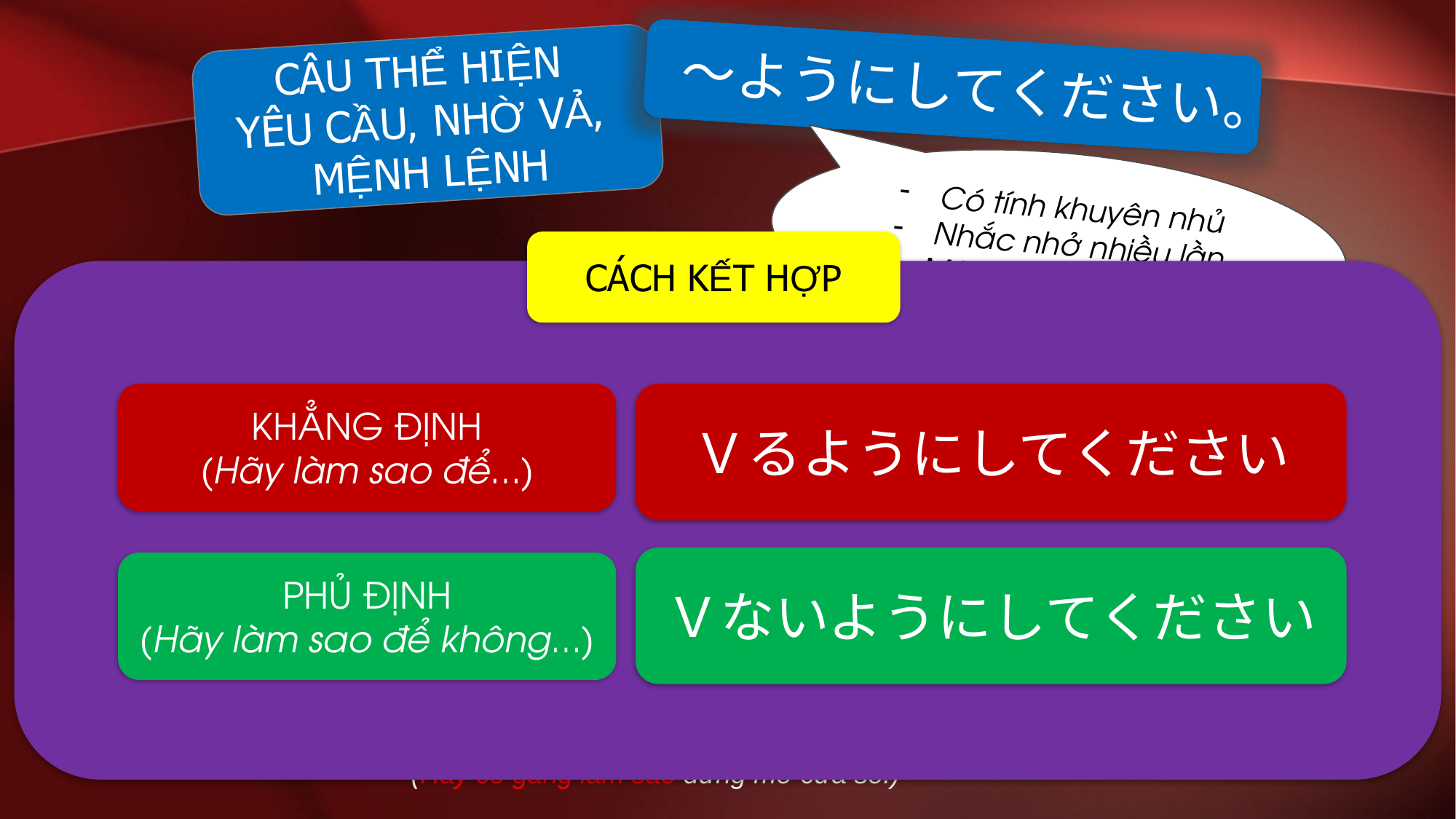

～ようにしてください。
CÂU THỂ HIỆN
YÊU CẦU, NHỜ VẢ,
MỆNH LỆNH
Có tính khuyên nhủ
Nhắc nhở nhiều lần
- Mệnh lệnh nhẹ nhàng
CÁCH KẾT HỢP

Hàng ngày hãy đến vào lúc 9 giờ.
毎日、９時に　来てください。
KHẲNG ĐỊNH
(Hãy làm sao để…)
Ｖるようにしてください
毎日、９時に　来るようにしてください。

(Hãy cố gắng làm sao để đến vào lúc 9 giờ.)
Ｖないようにしてください
PHỦ ĐỊNH
(Hãy làm sao để không…)
Vì lạnh nên đừng mở cửa sổ.
寒いですから、窓を　開けないでください。
寒いですから、窓を　開けないようにしてください。

(Hãy cố gắng làm sao đừng mở cửa sổ.)